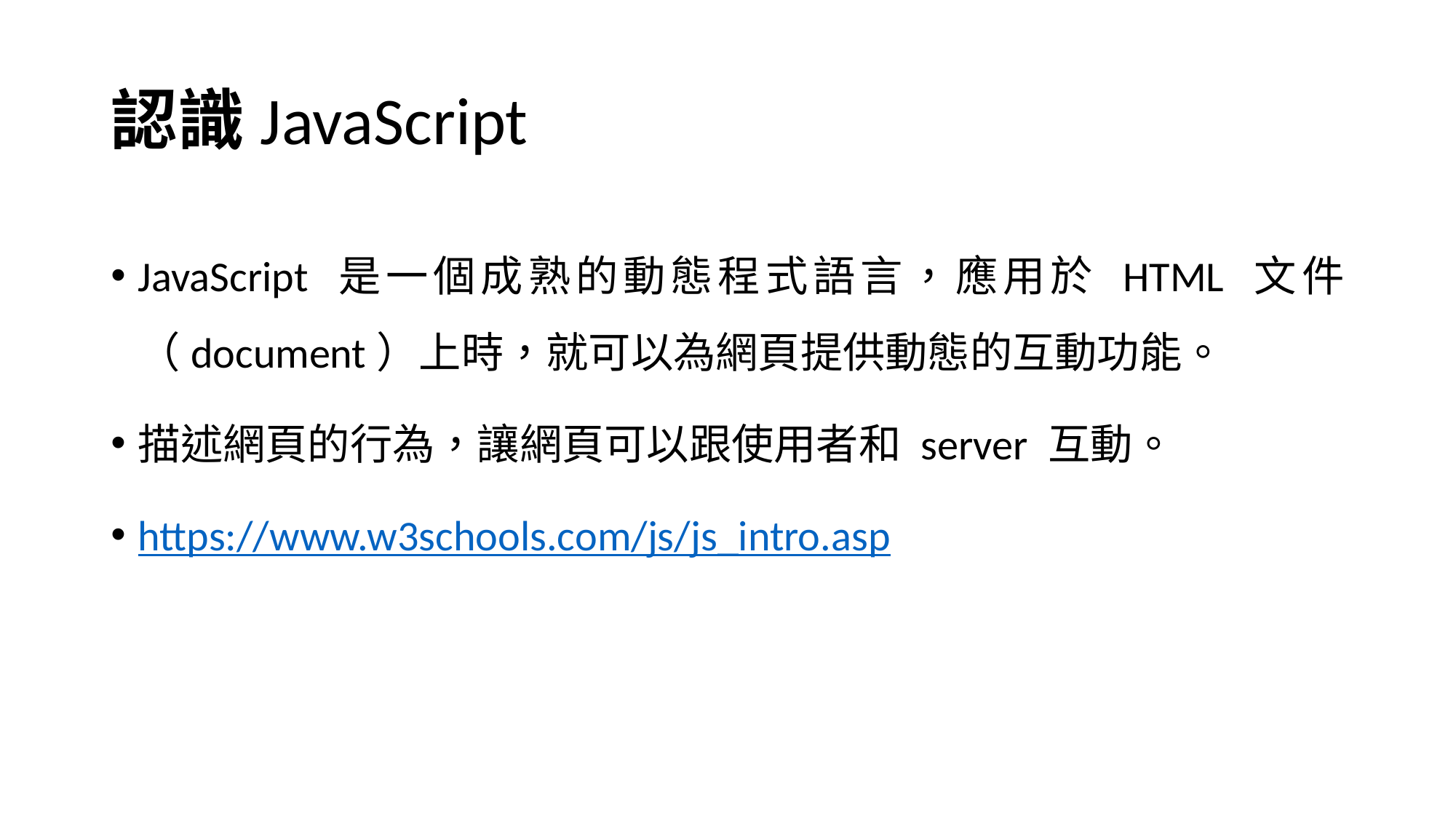

# 認識JavaScript
JavaScript 是一個成熟的動態程式語言，應用於 HTML 文件（document）上時，就可以為網頁提供動態的互動功能。
描述網頁的行為，讓網頁可以跟使用者和 server 互動。
https://www.w3schools.com/js/js_intro.asp